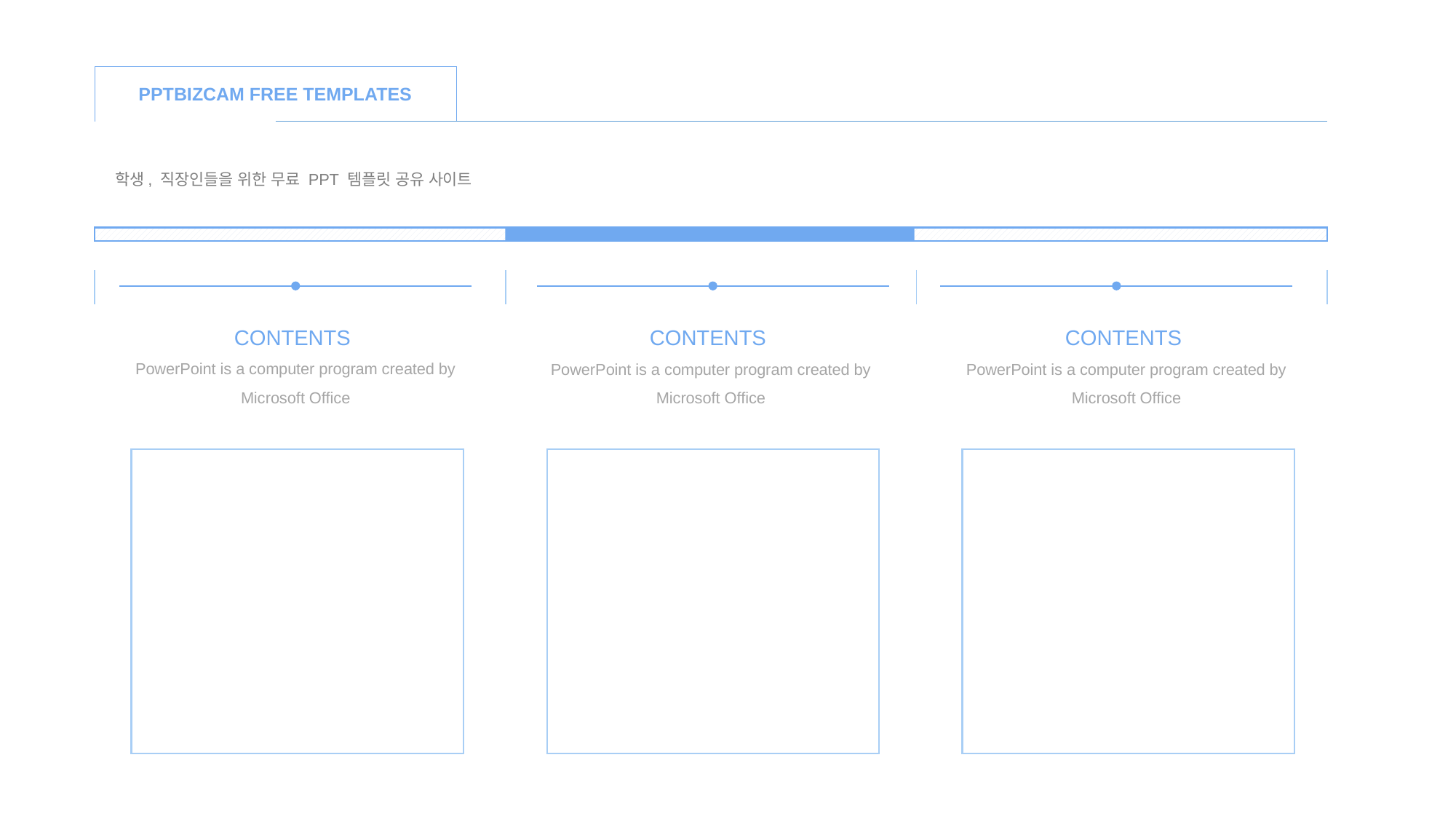

PPTBIZCAM FREE TEMPLATES
학생, 직장인들을 위한 무료 PPT 템플릿 공유 사이트

|  |  |  |
| --- | --- | --- |
CONTENTS
PowerPoint is a computer program created by Microsoft Office
CONTENTS
PowerPoint is a computer program created by Microsoft Office
CONTENTS
PowerPoint is a computer program created by Microsoft Office